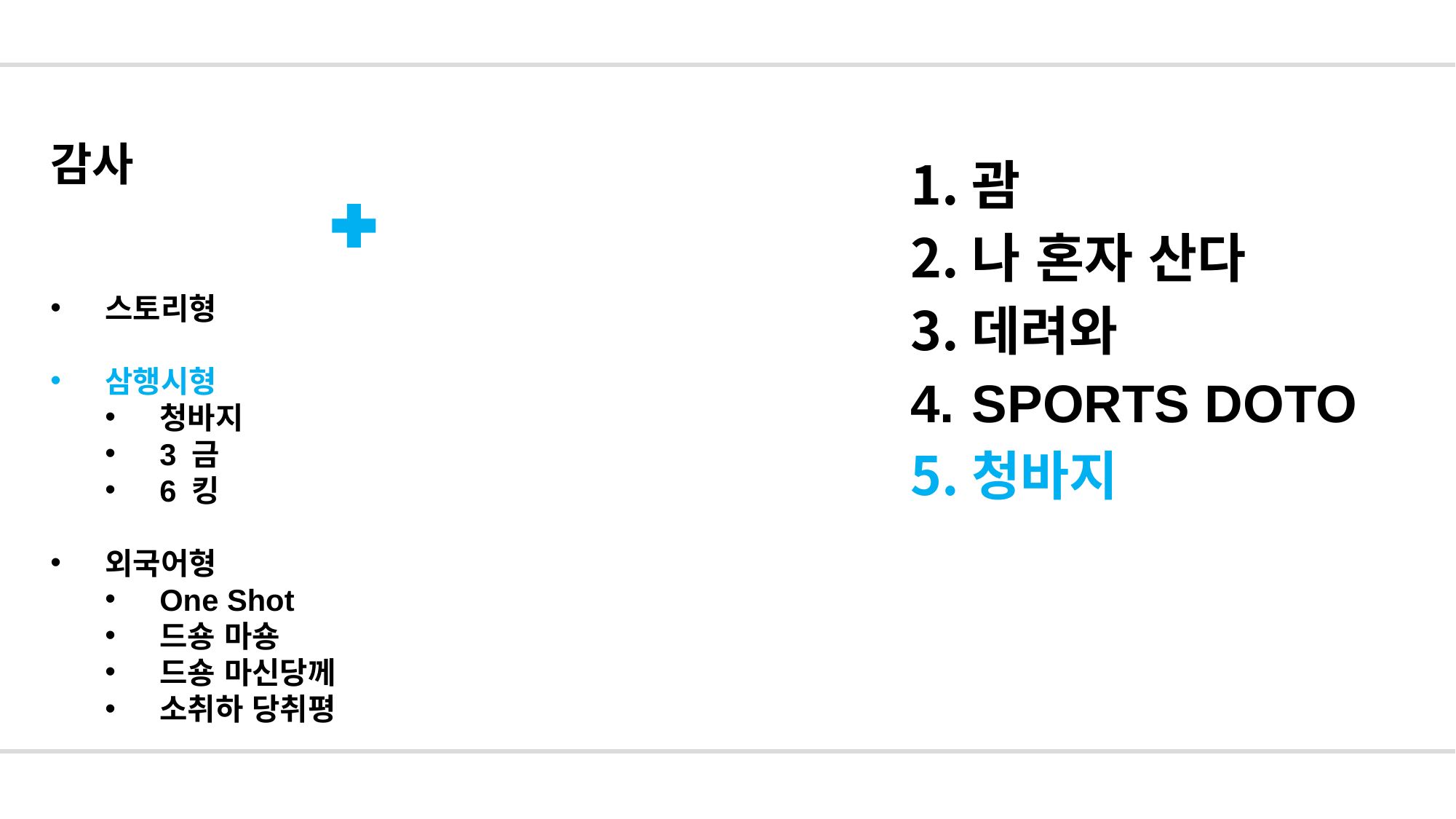

감사
괌
나 혼자 산다
데려와
SPORTS DOTO
청바지

스토리형

삼행시형
청바지
3 금
6 킹

외국어형
One Shot
드숑 마숑
드숑 마신당께
소취하 당취평